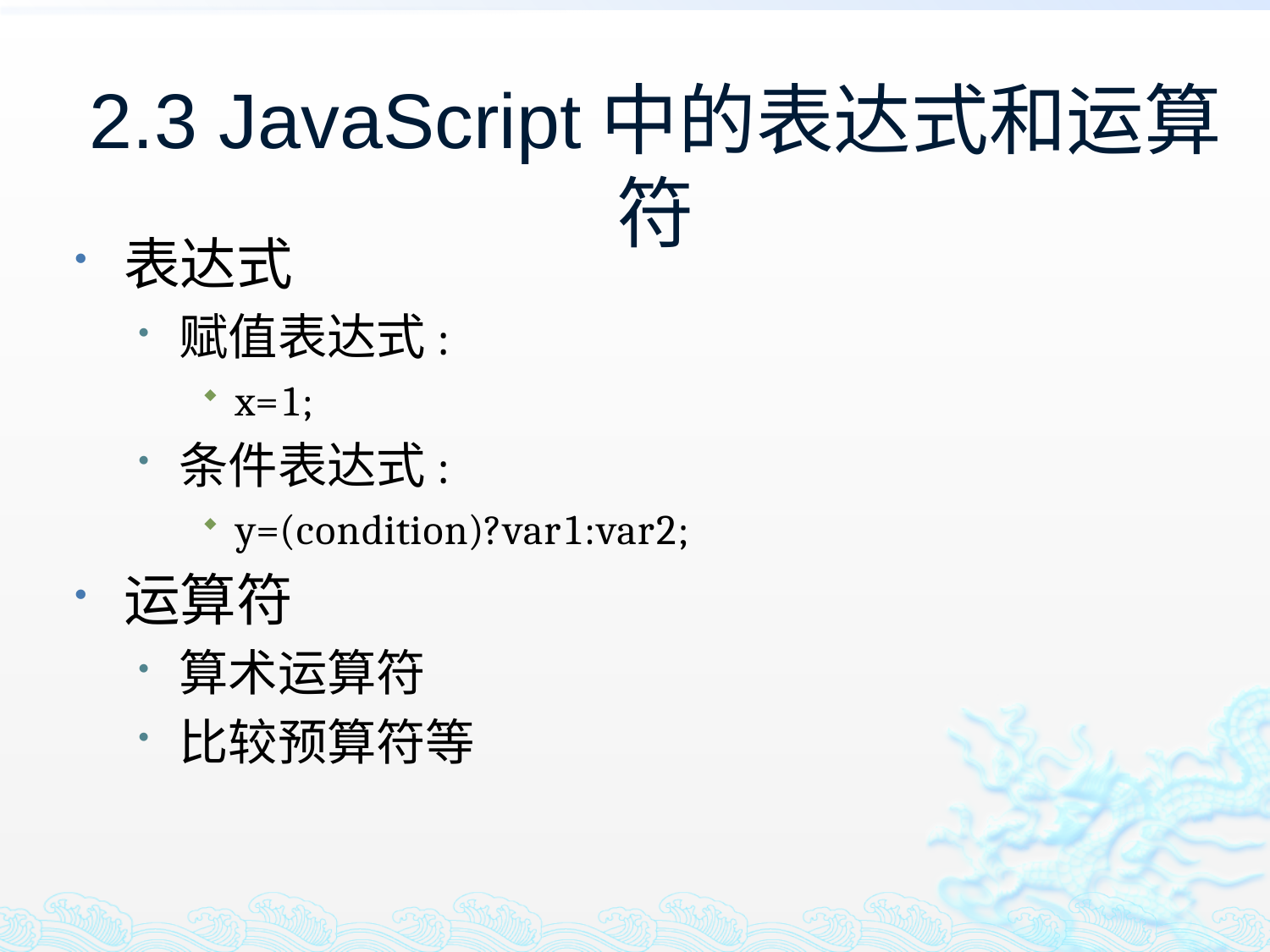

# 2.3 JavaScript中的表达式和运算符
表达式
赋值表达式:
x=1;
条件表达式:
y=(condition)?var1:var2;
运算符
算术运算符
比较预算符等